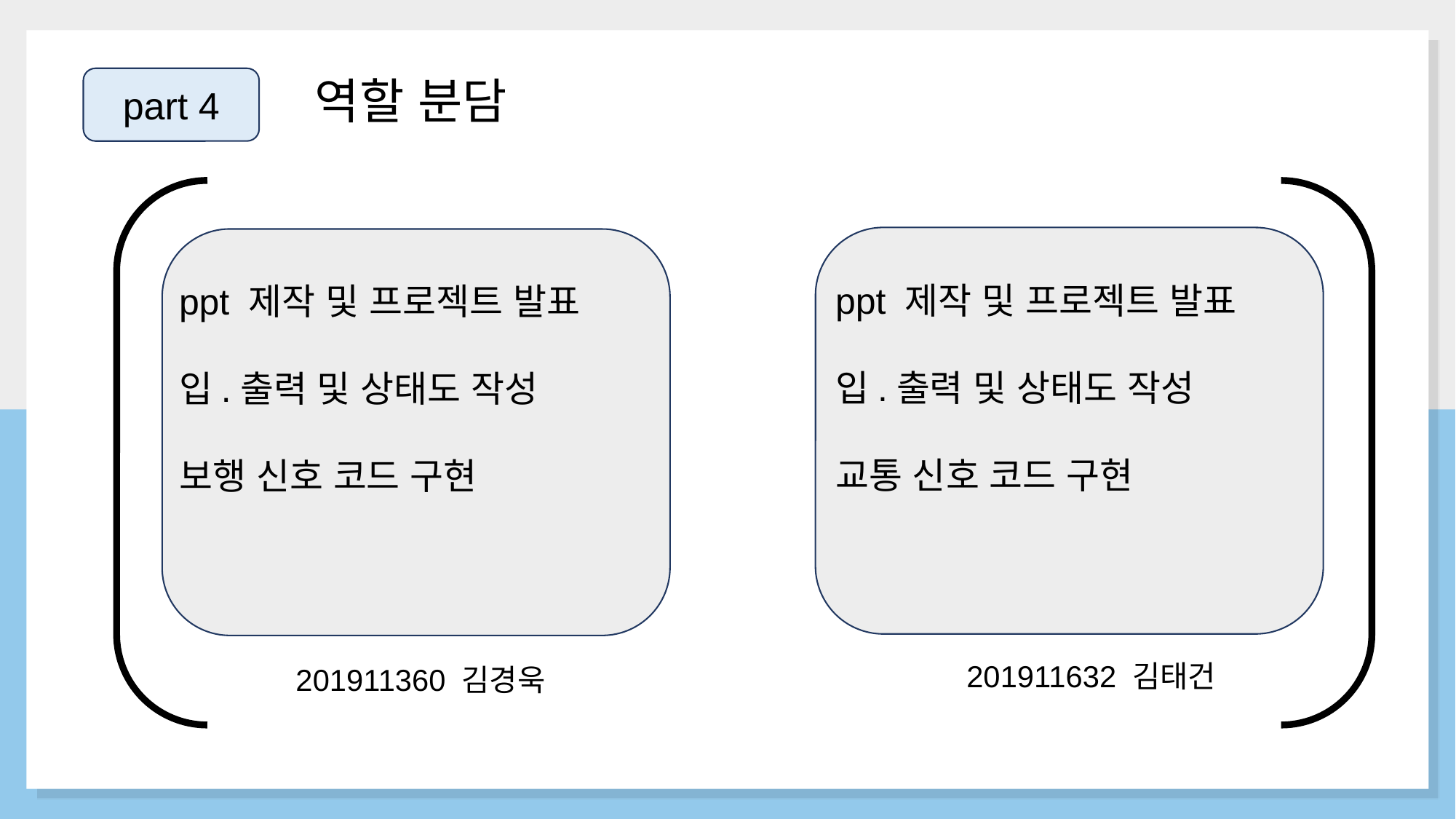

# 역할 분담
part 4

ppt 제작 및 프로젝트 발표

입.출력 및 상태도 작성

교통 신호 코드 구현

ppt 제작 및 프로젝트 발표

입.출력 및 상태도 작성

보행 신호 코드 구현

201911632 김태건
201911360 김경욱